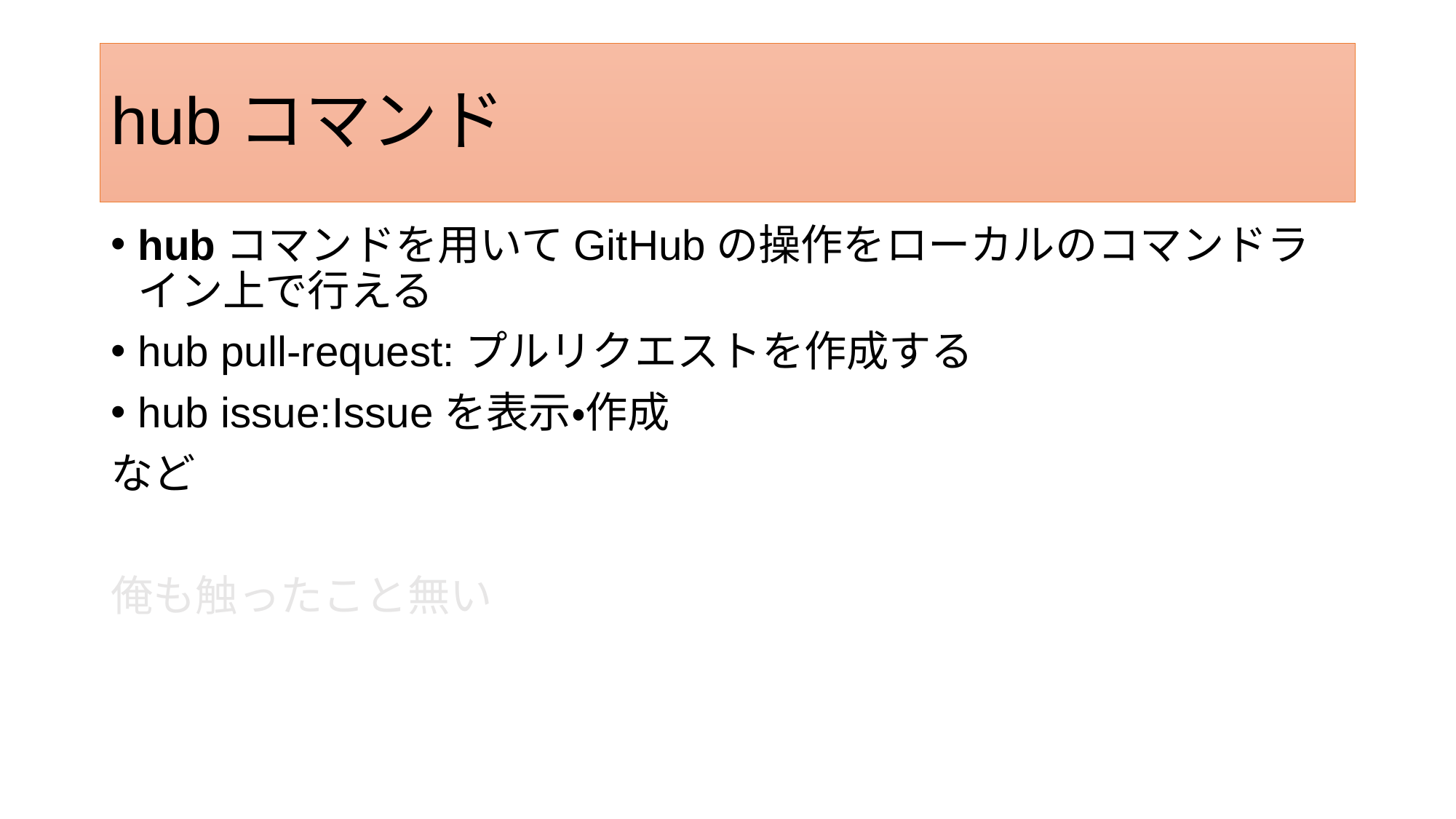

# hubコマンド
hubコマンドを用いてGitHubの操作をローカルのコマンドライン上で行える
hub pull-request:プルリクエストを作成する
hub issue:Issueを表示・作成
など

俺も触ったこと無い